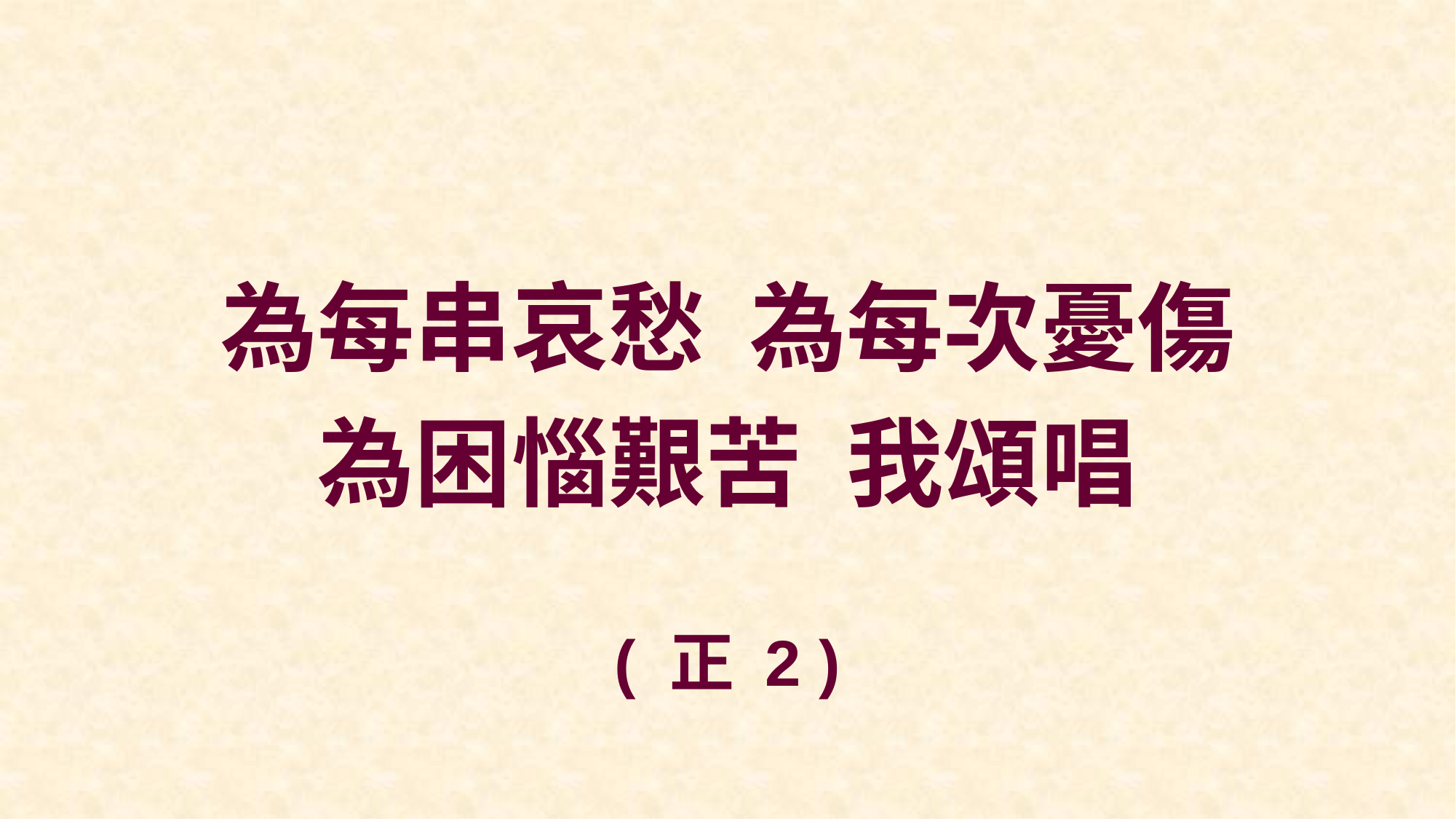

為每串哀愁  為每次憂傷
為困惱艱苦  我頌唱
( 正 2 )